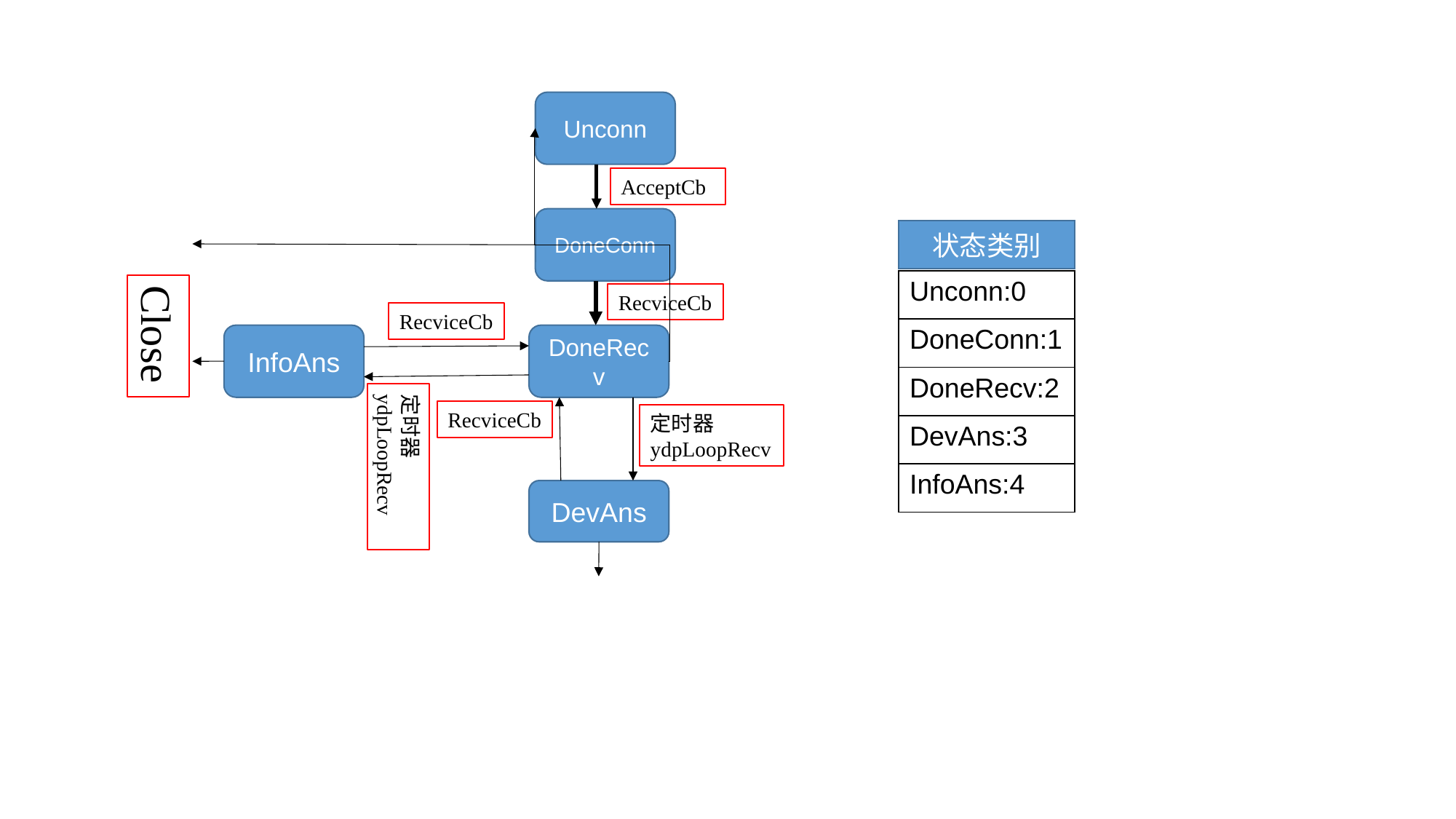

Unconn
AcceptCb
DoneConn
状态类别
| Unconn:0 |
| --- |
| DoneConn:1 |
| DoneRecv:2 |
| DevAns:3 |
| InfoAns:4 |
RecviceCb
RecviceCb
Close
InfoAns
DoneRecv
RecviceCb
定时器ydpLoopRecv
定时器ydpLoopRecv
DevAns